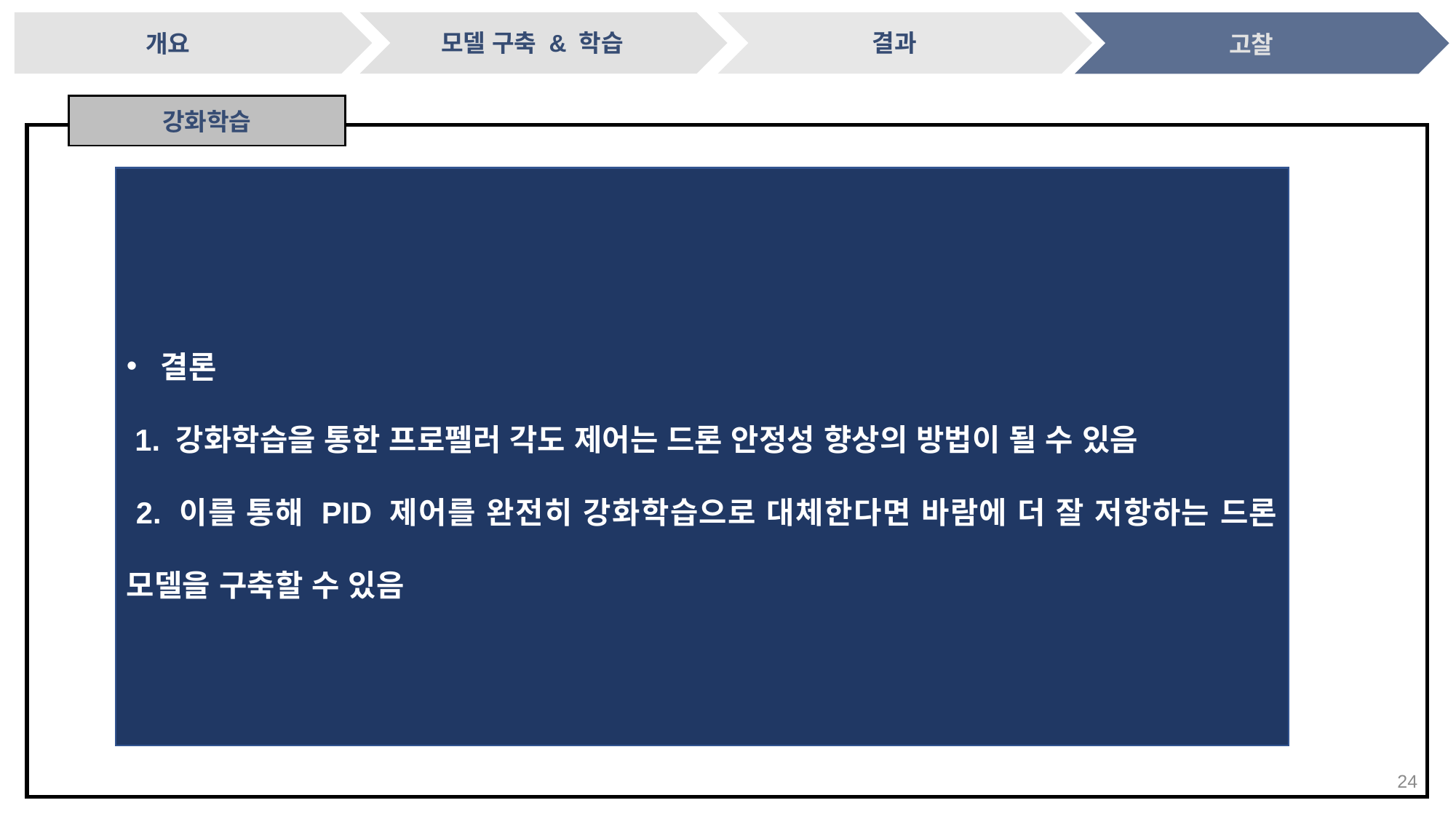

결과
모델 구축 & 학습
개요
고찰
강화학습

결론
 1. 강화학습을 통한 프로펠러 각도 제어는 드론 안정성 향상의 방법이 될 수 있음
 2. 이를 통해 PID 제어를 완전히 강화학습으로 대체한다면 바람에 더 잘 저항하는 드론 모델을 구축할 수 있음
24